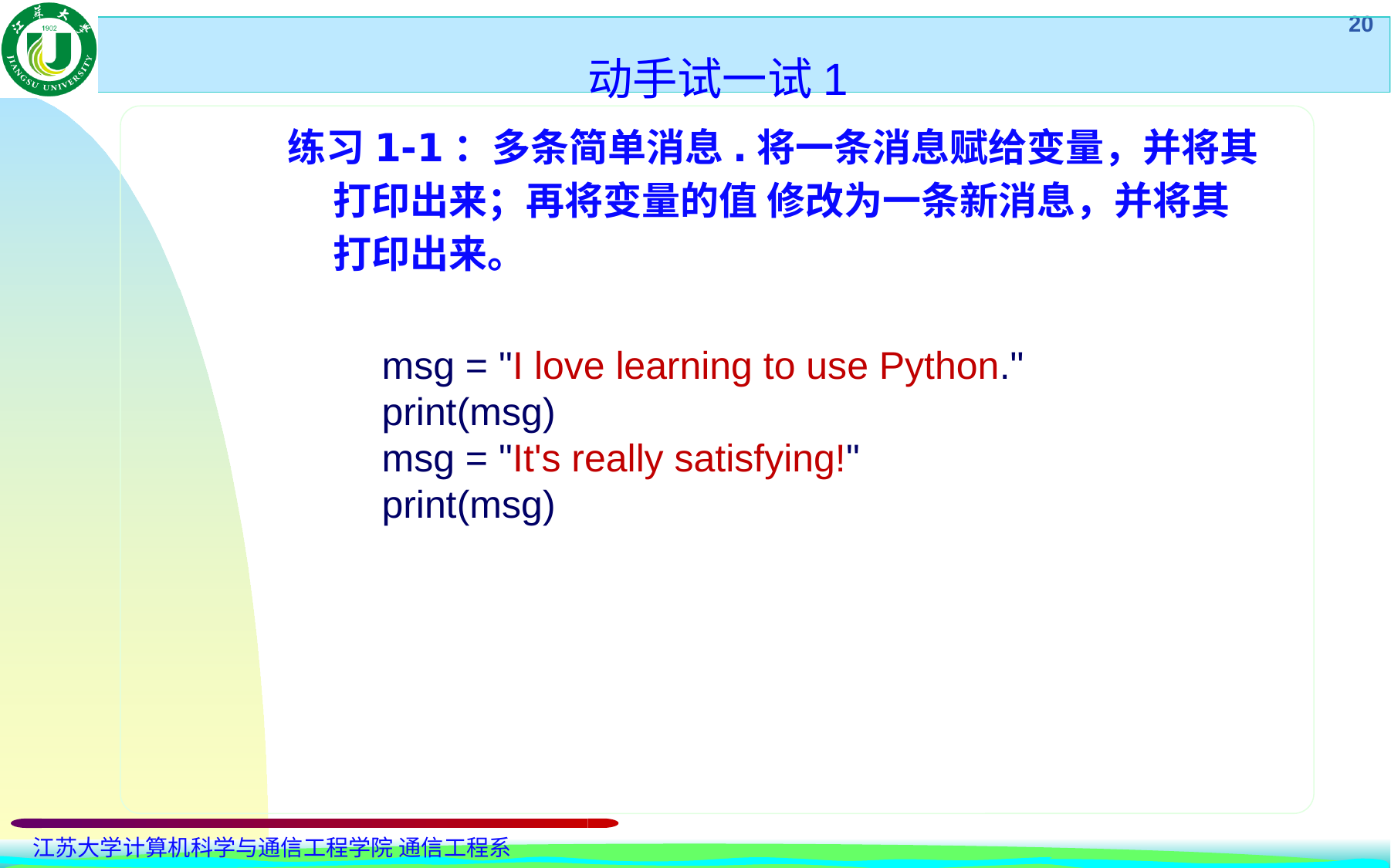

动手试一试1
练习1-1：多条简单消息.将一条消息赋给变量，并将其打印出来；再将变量的值 修改为一条新消息，并将其打印出来。
msg = "I love learning to use Python."
print(msg)
msg = "It's really satisfying!"
print(msg)